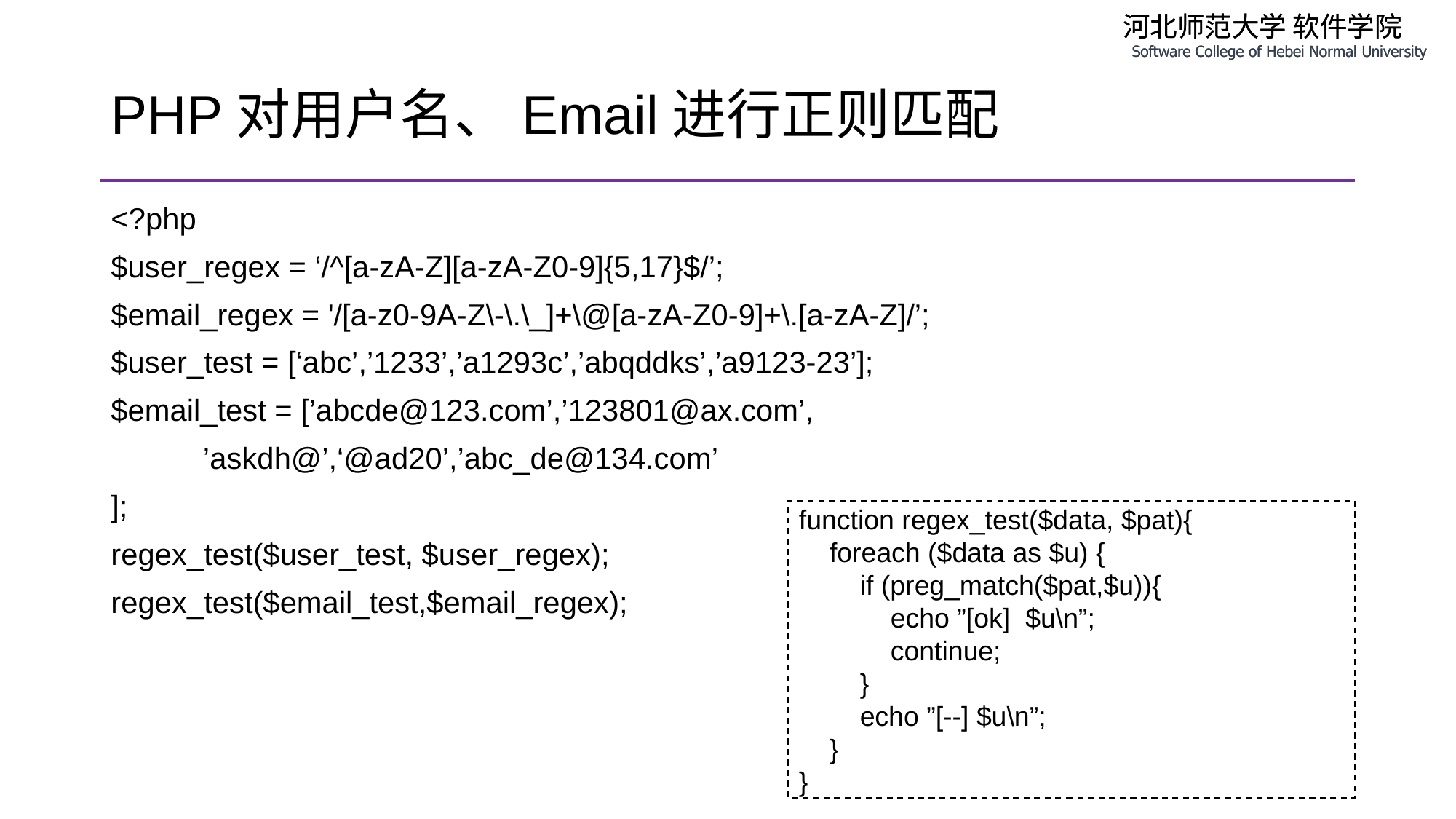

# PHP对用户名、Email进行正则匹配
<?php
$user_regex = ‘/^[a-zA-Z][a-zA-Z0-9]{5,17}$/’;
$email_regex = '/[a-z0-9A-Z\-\.\_]+\@[a-zA-Z0-9]+\.[a-zA-Z]/’;
$user_test = [‘abc’,’1233’,’a1293c’,’abqddks’,’a9123-23’];
$email_test = [’abcde@123.com’,’123801@ax.com’,
           ’askdh@’,‘@ad20’,’abc_de@134.com’
];
regex_test($user_test, $user_regex);
regex_test($email_test,$email_regex);
function regex_test($data, $pat){
    foreach ($data as $u) {
        if (preg_match($pat,$u)){
            echo ”[ok]  $u\n”;
            continue;
        }
        echo ”[--] $u\n”;
    }
}